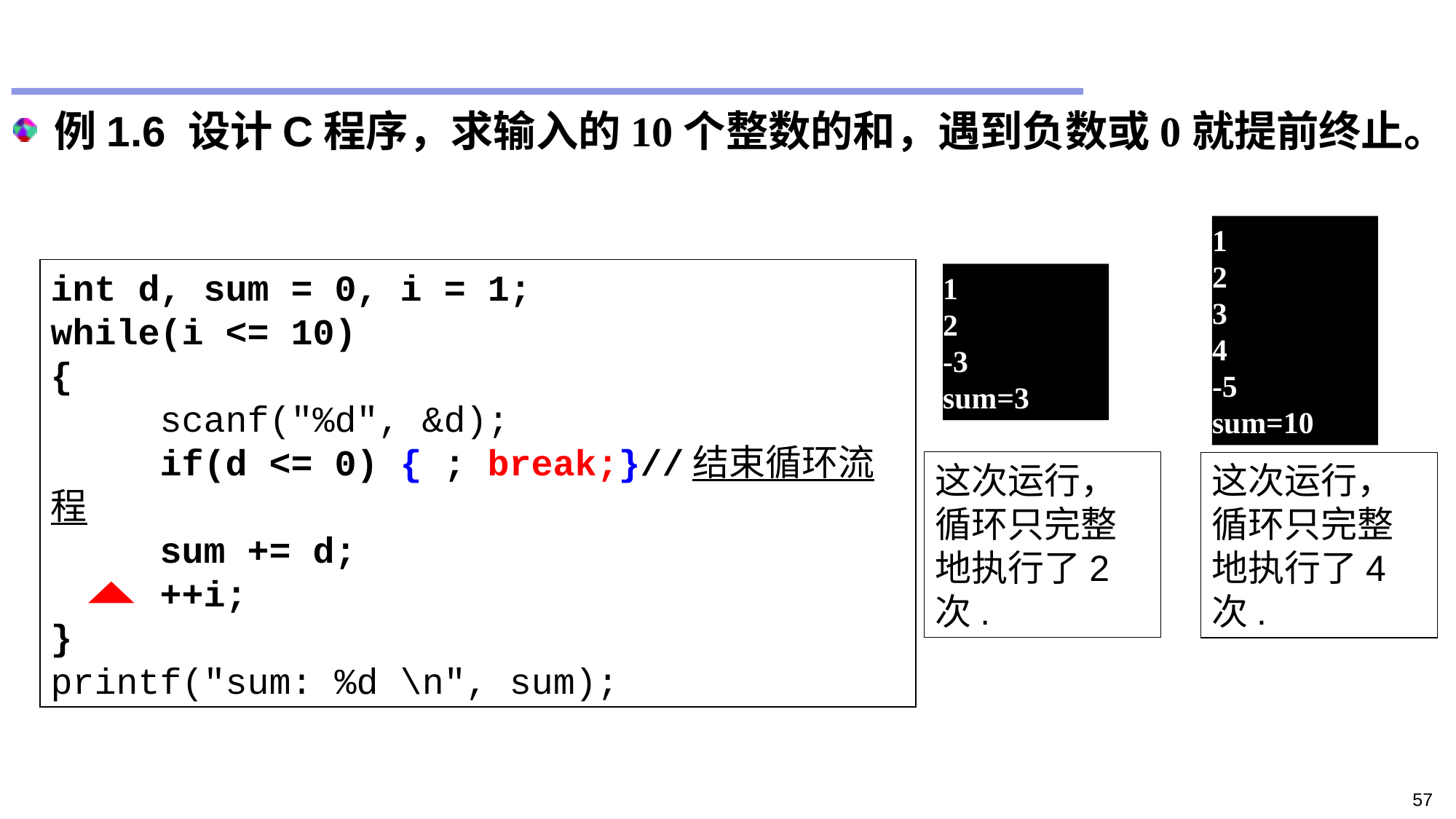

例1.6 设计C程序，求输入的10个整数的和，遇到负数或0就提前终止。

1
2
3
4
-5
sum=10
int d, sum = 0, i = 1;
while(i <= 10)
{
	scanf("%d", &d);
	if(d <= 0) { ; break;}//结束循环流程
	sum += d;
	++i;
}
printf("sum: %d \n", sum);

1
2
-3
sum=3
这次运行，循环只完整地执行了2次.
这次运行，循环只完整地执行了4次.
57